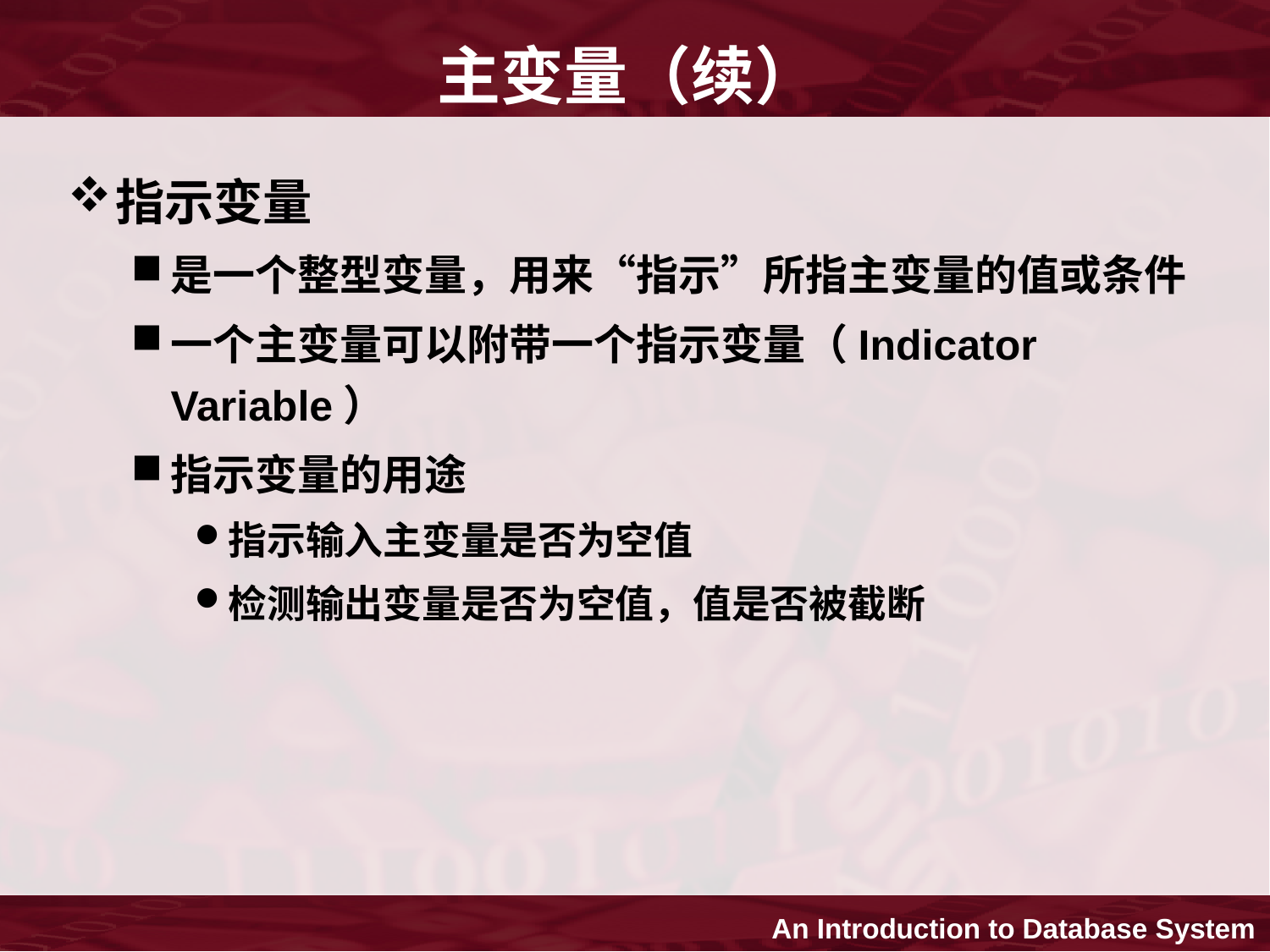

# 主变量（续）
指示变量
是一个整型变量，用来“指示”所指主变量的值或条件
一个主变量可以附带一个指示变量（Indicator Variable）
指示变量的用途
指示输入主变量是否为空值
检测输出变量是否为空值，值是否被截断